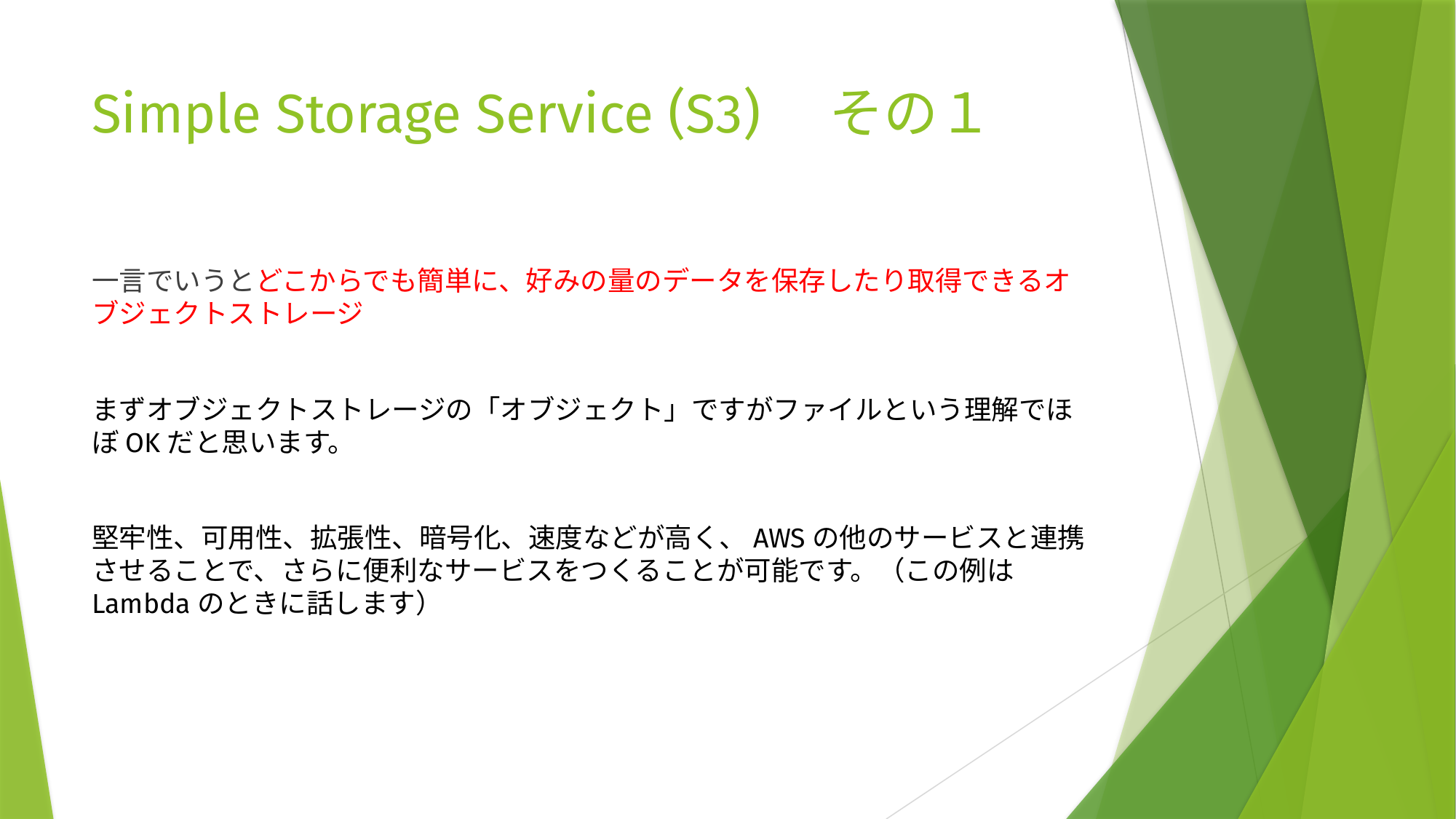

# Simple Storage Service (S3)　その１
一言でいうとどこからでも簡単に、好みの量のデータを保存したり取得できるオブジェクトストレージ

まずオブジェクトストレージの「オブジェクト」ですがファイルという理解でほぼOKだと思います。

堅牢性、可用性、拡張性、暗号化、速度などが高く、AWSの他のサービスと連携させることで、さらに便利なサービスをつくることが可能です。（この例はLambdaのときに話します）